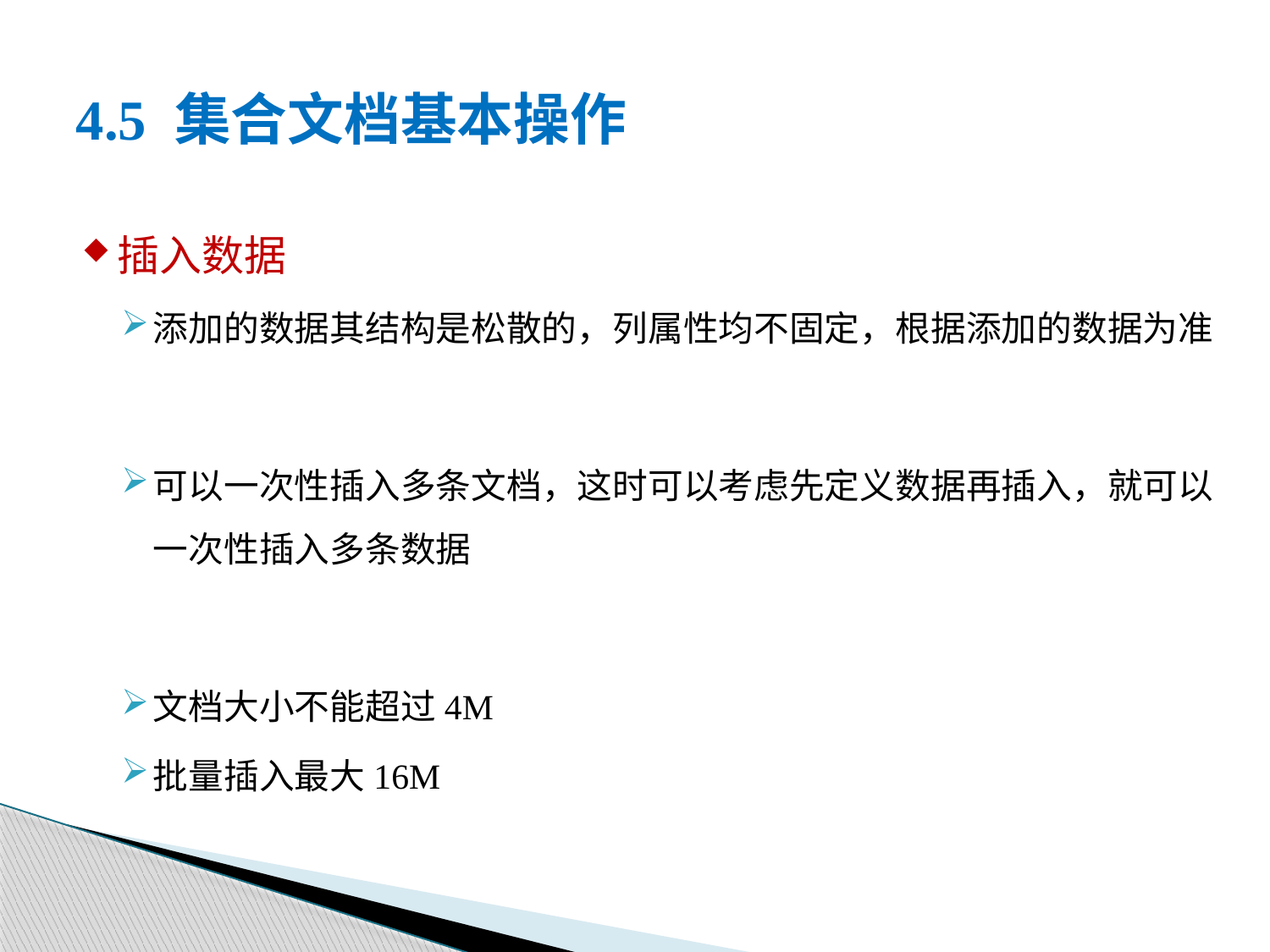

# 4.5 集合文档基本操作
插入数据
添加的数据其结构是松散的，列属性均不固定，根据添加的数据为准

可以一次性插入多条文档，这时可以考虑先定义数据再插入，就可以一次性插入多条数据

文档大小不能超过4M
批量插入最大16M